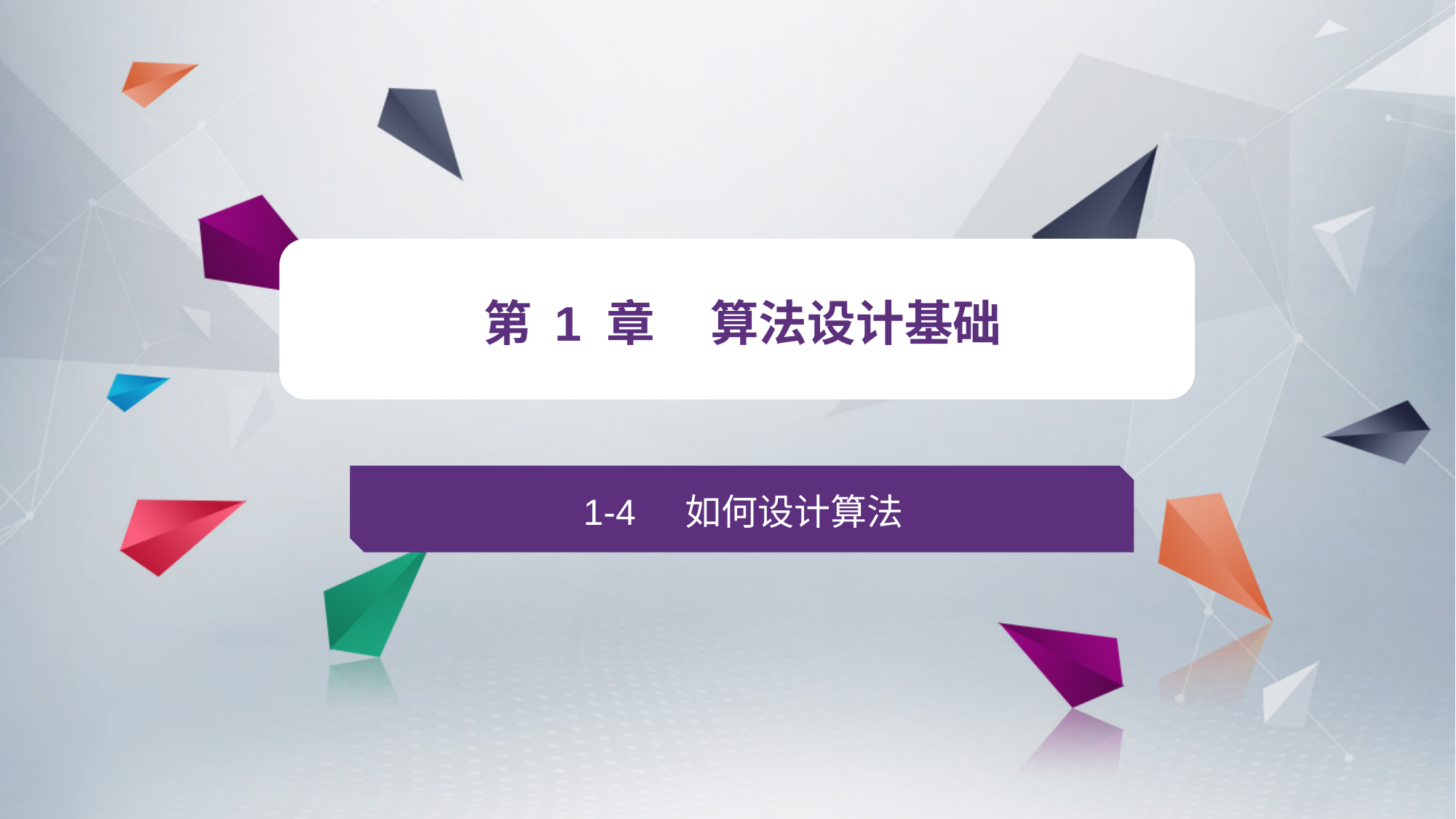

v
第 1 章     算法设计基础

1-4    如何设计算法